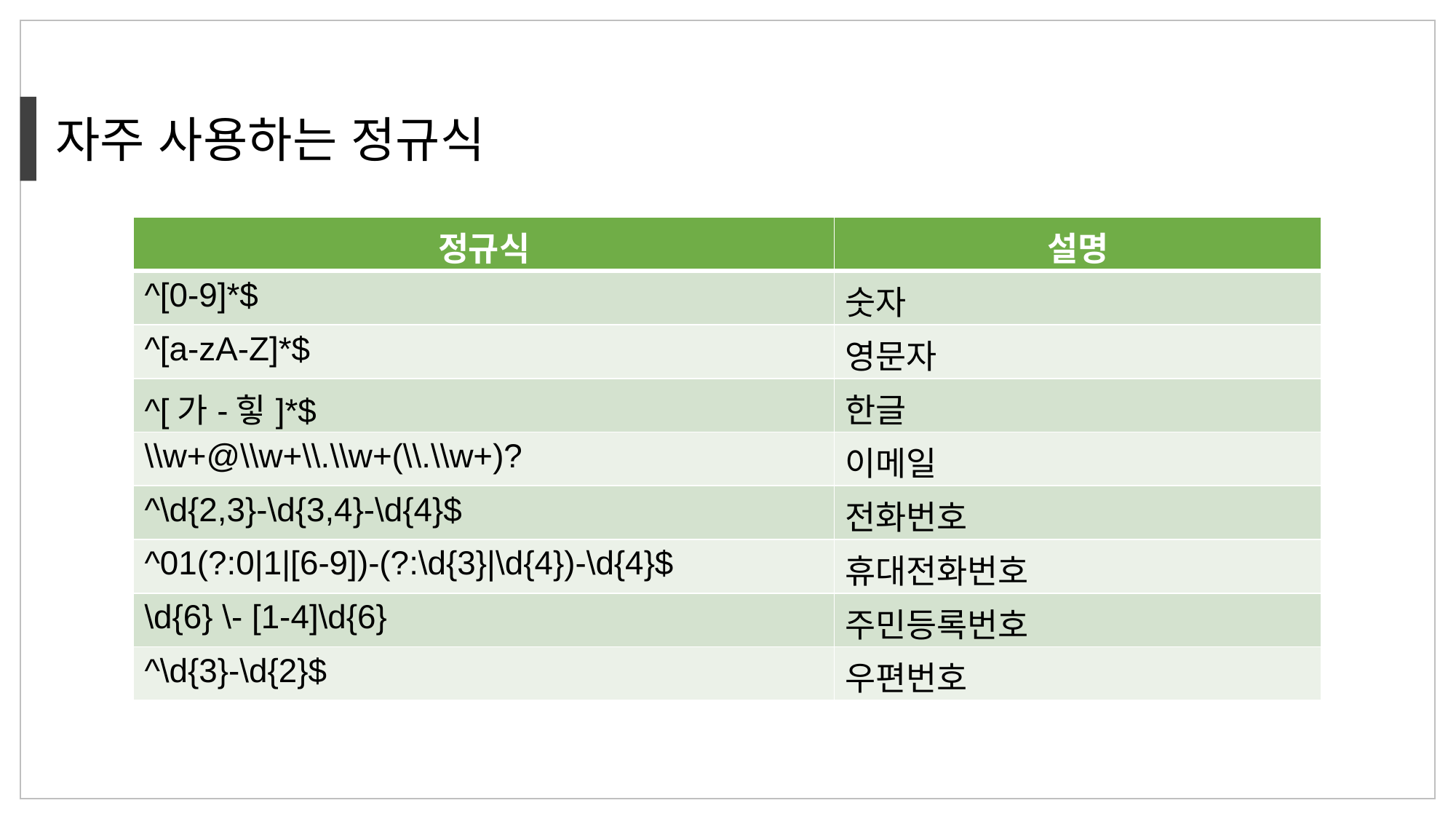

자주 사용하는 정규식
| 정규식 | 설명 |
| --- | --- |
| ^[0-9]\*$ | 숫자 |
| ^[a-zA-Z]\*$ | 영문자 |
| ^[가-힣]\*$ | 한글 |
| \\w+@\\w+\\.\\w+(\\.\\w+)? | 이메일 |
| ^\d{2,3}-\d{3,4}-\d{4}$ | 전화번호 |
| ^01(?:0|1|[6-9])-(?:\d{3}|\d{4})-\d{4}$ | 휴대전화번호 |
| \d{6} \- [1-4]\d{6} | 주민등록번호 |
| ^\d{3}-\d{2}$ | 우편번호 |